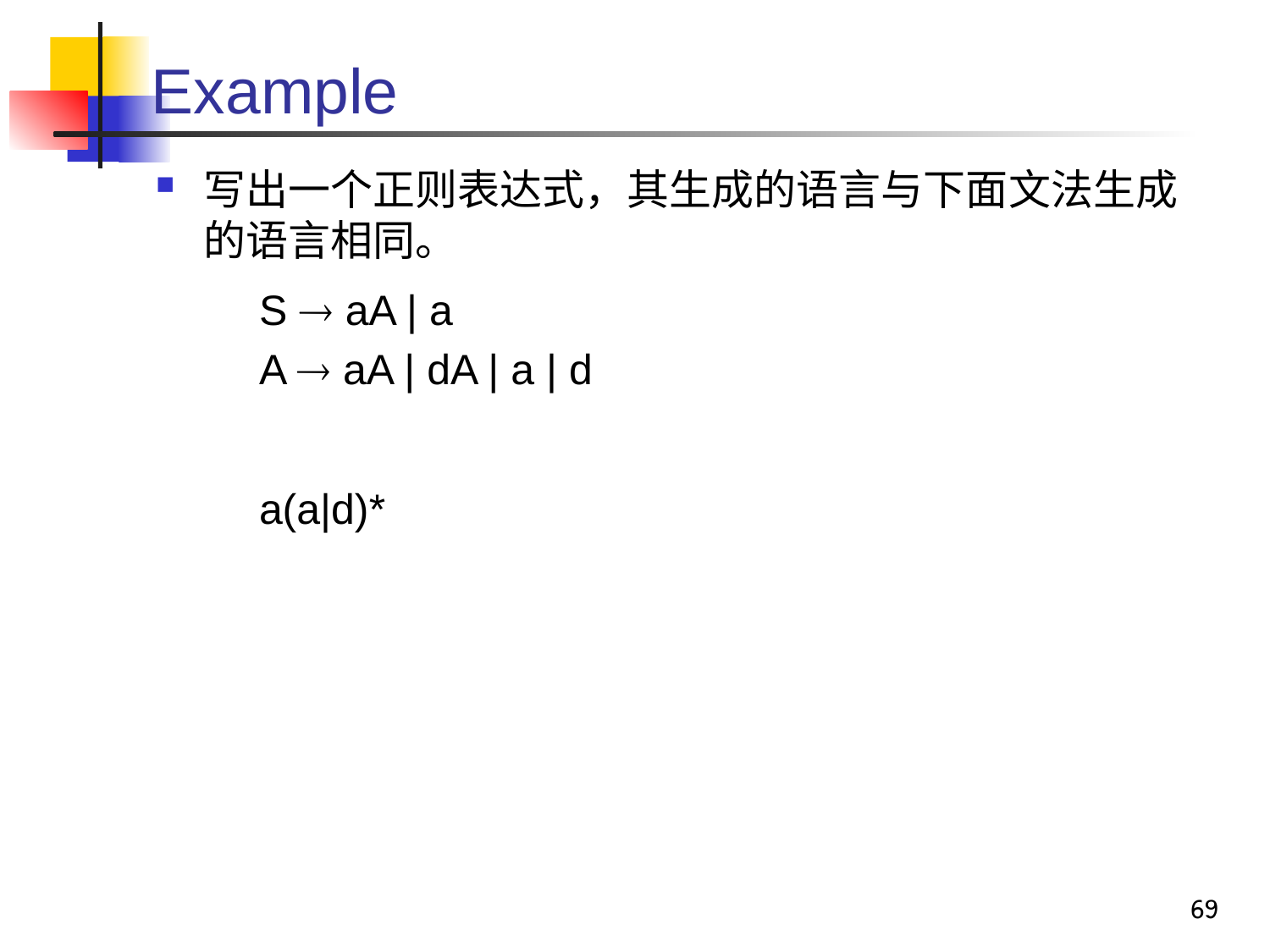

# Example
写出一个正则表达式，其生成的语言与下面文法生成的语言相同。
	S → aA | a
	A → aA | dA | a | d

	a(a|d)*

69